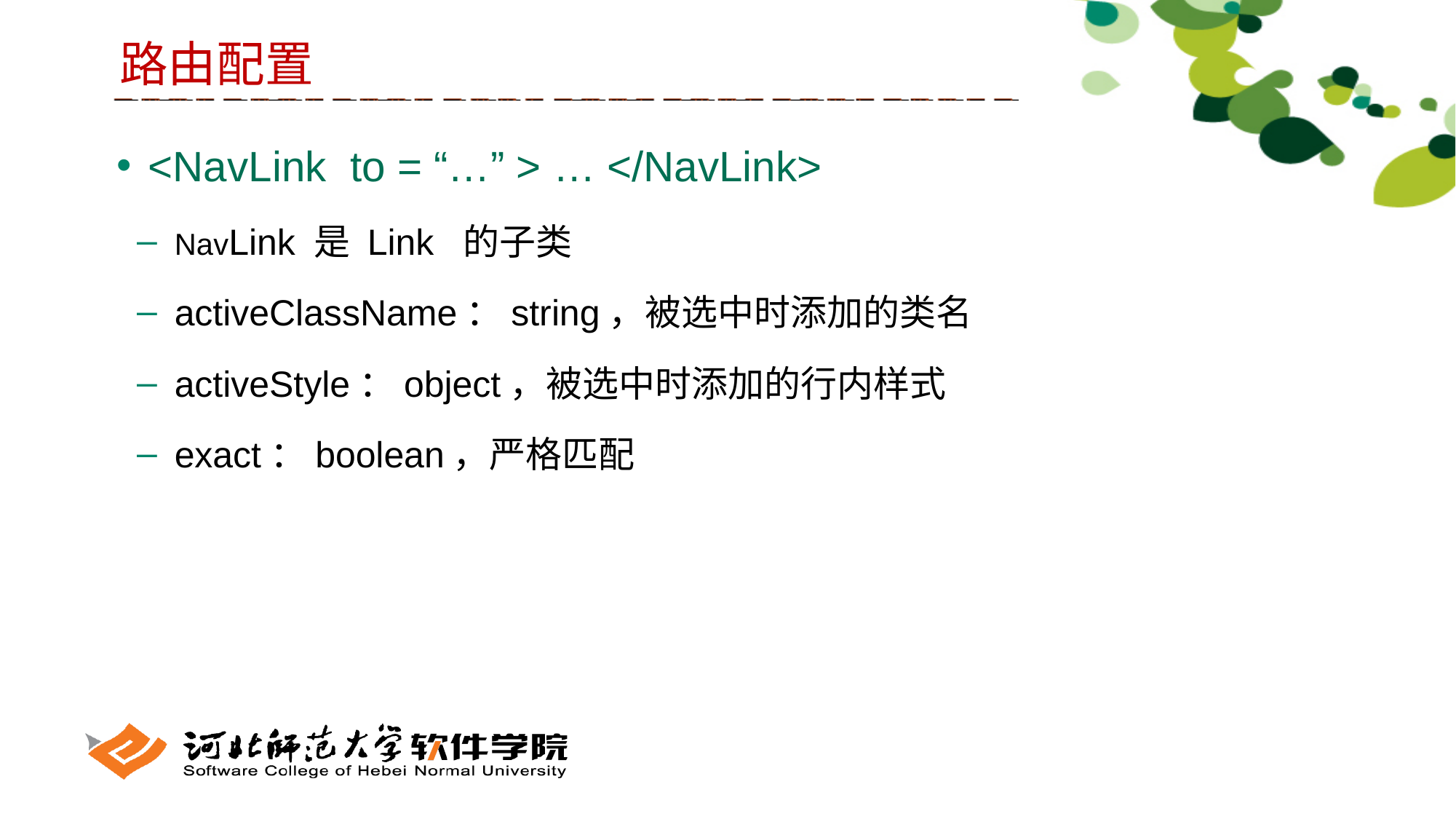

路由配置
 <NavLink  to = “…” > … </NavLink>
 NavLink 是 Link  的子类
 activeClassName：string，被选中时添加的类名
 activeStyle：object，被选中时添加的行内样式
 exact：boolean，严格匹配